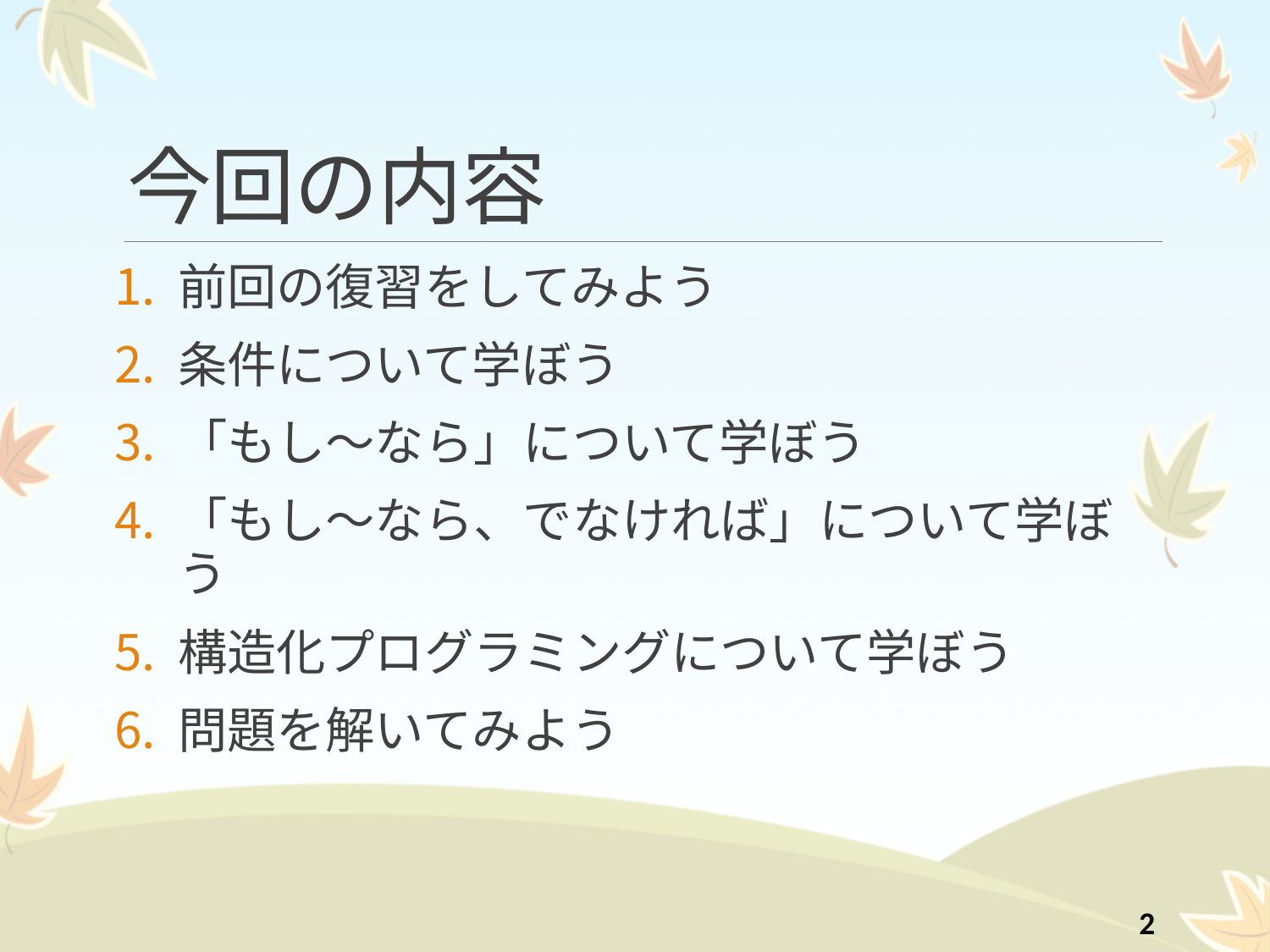

# 今回の内容
前回の復習をしてみよう
条件について学ぼう
「もし～なら」について学ぼう
「もし～なら、でなければ」について学ぼう
構造化プログラミングについて学ぼう
問題を解いてみよう

2